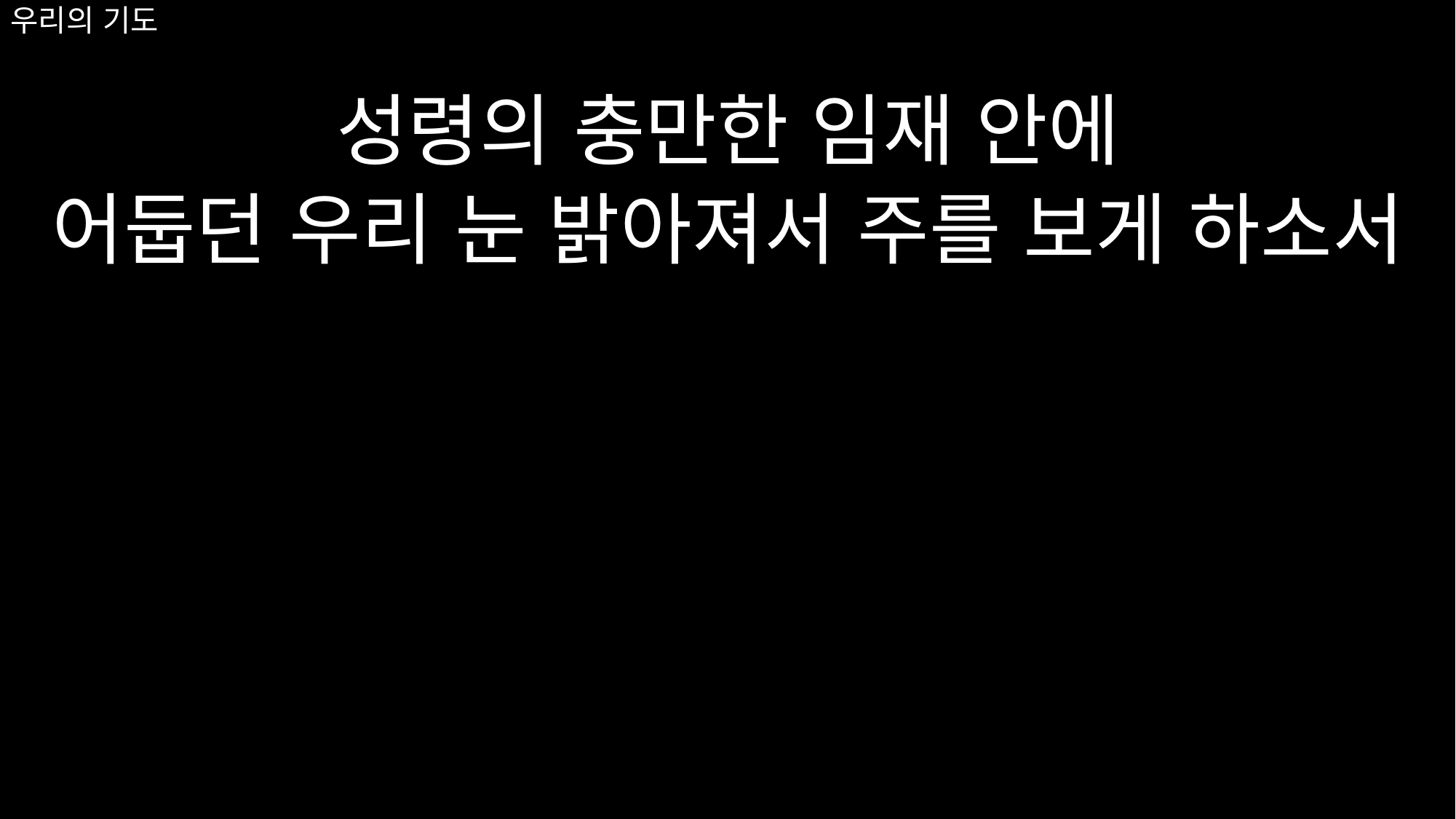

성령의 충만한 임재 안에
어둡던 우리 눈 밝아져서 주를 보게 하소서

# 우리의 기도